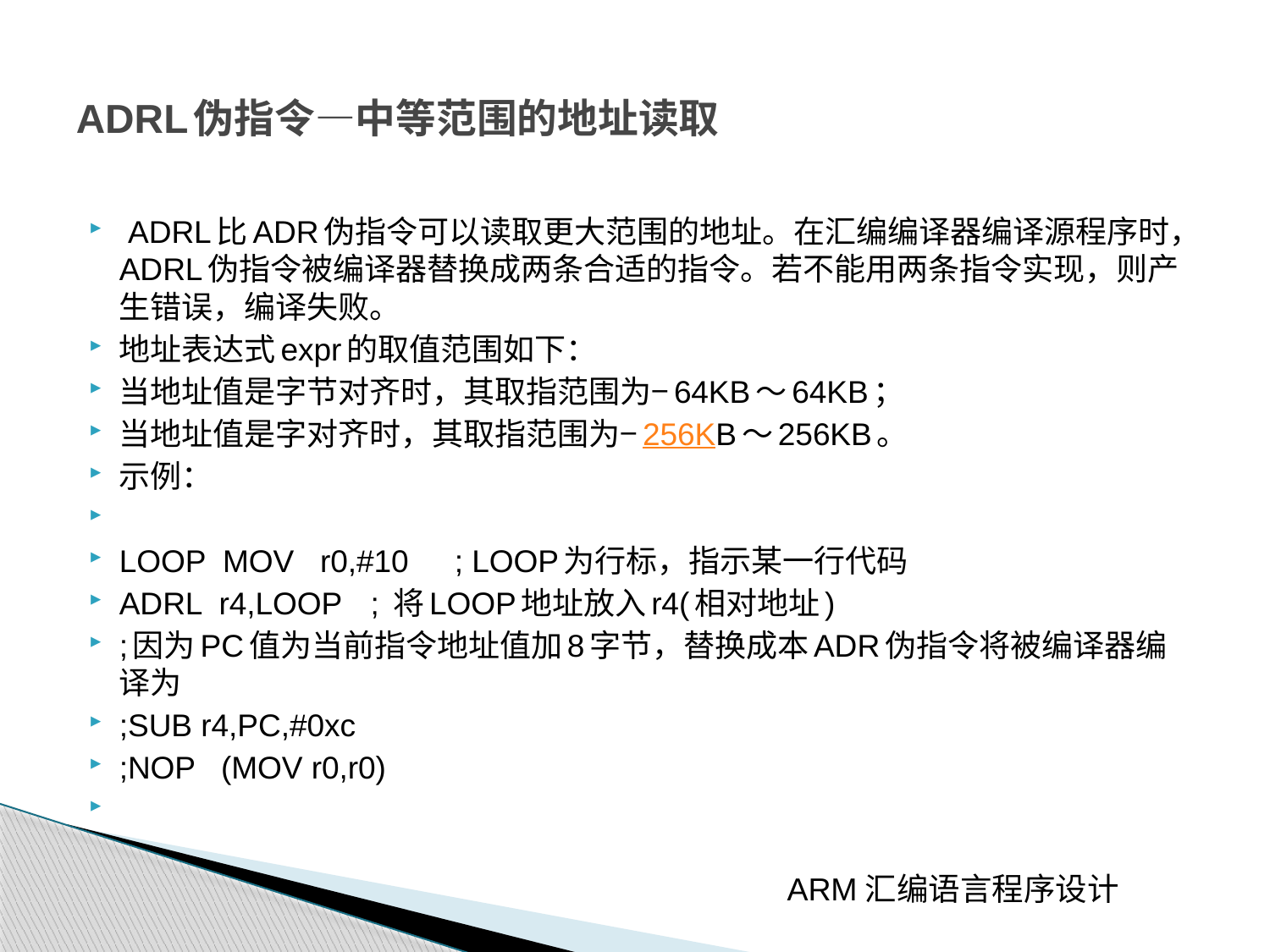

# ADRL伪指令—中等范围的地址读取
 ADRL比ADR伪指令可以读取更大范围的地址。在汇编编译器编译源程序时，ADRL伪指令被编译器替换成两条合适的指令。若不能用两条指令实现，则产生错误，编译失败。
地址表达式expr的取值范围如下：
当地址值是字节对齐时，其取指范围为−64KB～64KB；
当地址值是字对齐时，其取指范围为−256KB～256KB。
示例：

LOOP  MOV   r0,#10	; LOOP为行标，指示某一行代码
ADRL  r4,LOOP	; 将LOOP地址放入r4(相对地址)
;因为PC值为当前指令地址值加8字节，替换成本ADR伪指令将被编译器编译为
;SUB r4,PC,#0xc
;NOP   (MOV r0,r0)

         ARM汇编语言程序设计